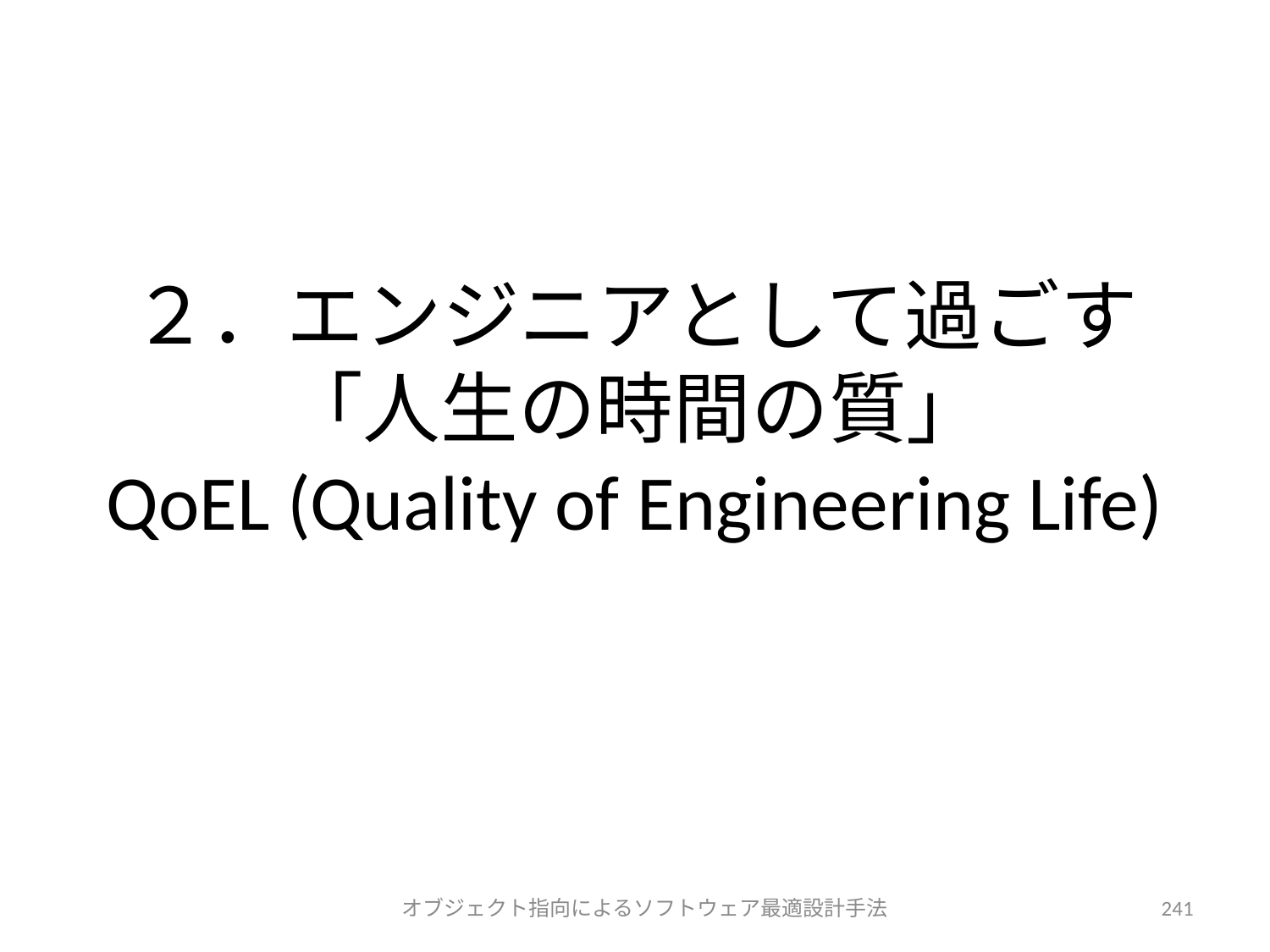

# ２．エンジニアとして過ごす 「人生の時間の質」 QoEL (Quality of Engineering Life)
オブジェクト指向によるソフトウェア最適設計手法
241